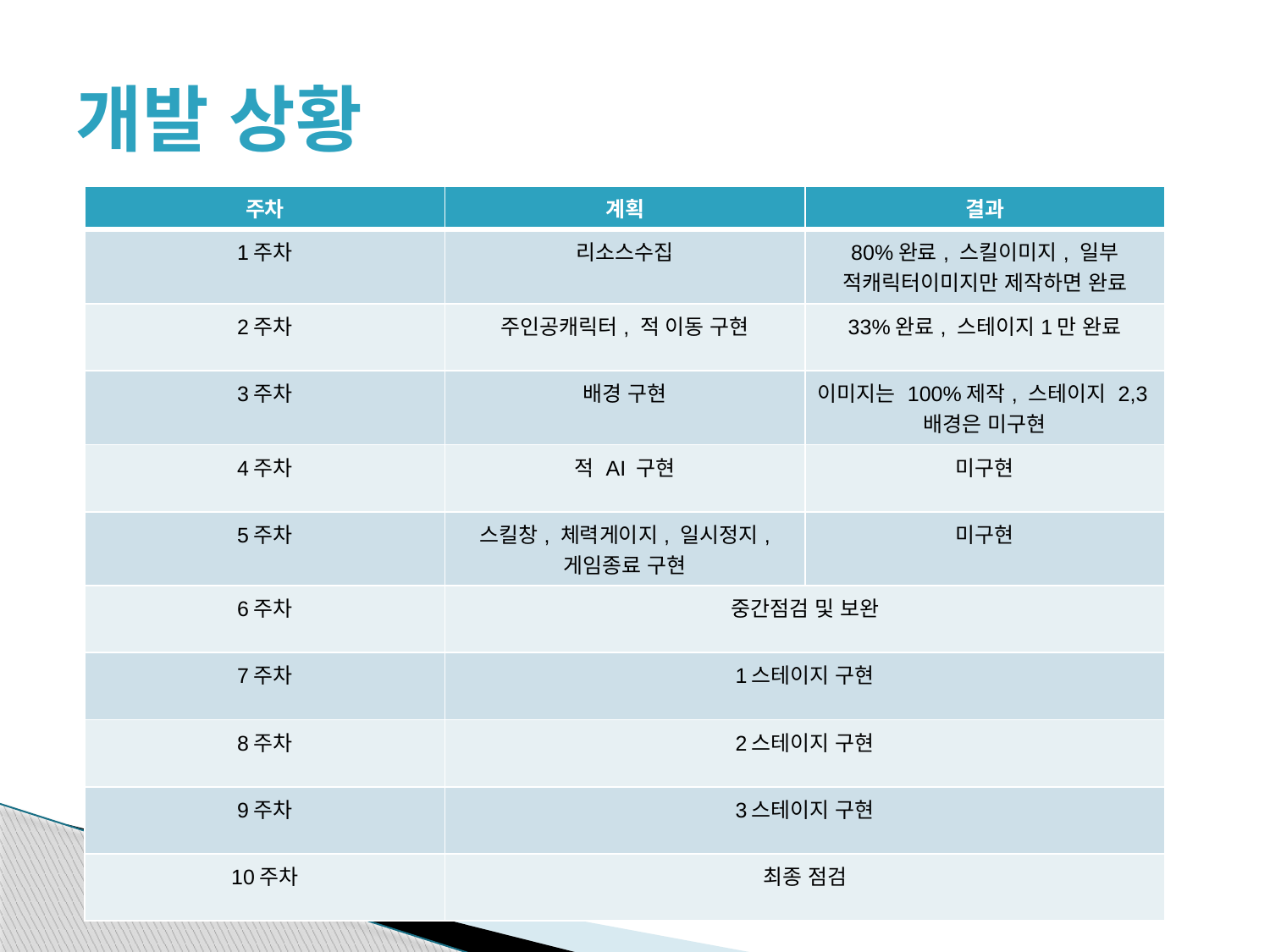

# 개발 상황
| 주차 | 계획 | 결과 |
| --- | --- | --- |
| 1주차 | 리소스수집 | 80%완료, 스킬이미지, 일부 적캐릭터이미지만 제작하면 완료 |
| 2주차 | 주인공캐릭터, 적 이동 구현 | 33%완료, 스테이지1만 완료 |
| 3주차 | 배경 구현 | 이미지는 100%제작, 스테이지 2,3배경은 미구현 |
| 4주차 | 적 AI 구현 | 미구현 |
| 5주차 | 스킬창, 체력게이지, 일시정지, 게임종료 구현 | 미구현 |
| 6주차 | 중간점검 및 보완 |  |
| 7주차 | 1스테이지 구현 |  |
| 8주차 | 2스테이지 구현 |  |
| 9주차 | 3스테이지 구현 |  |
| 10주차 | 최종 점검 |  |